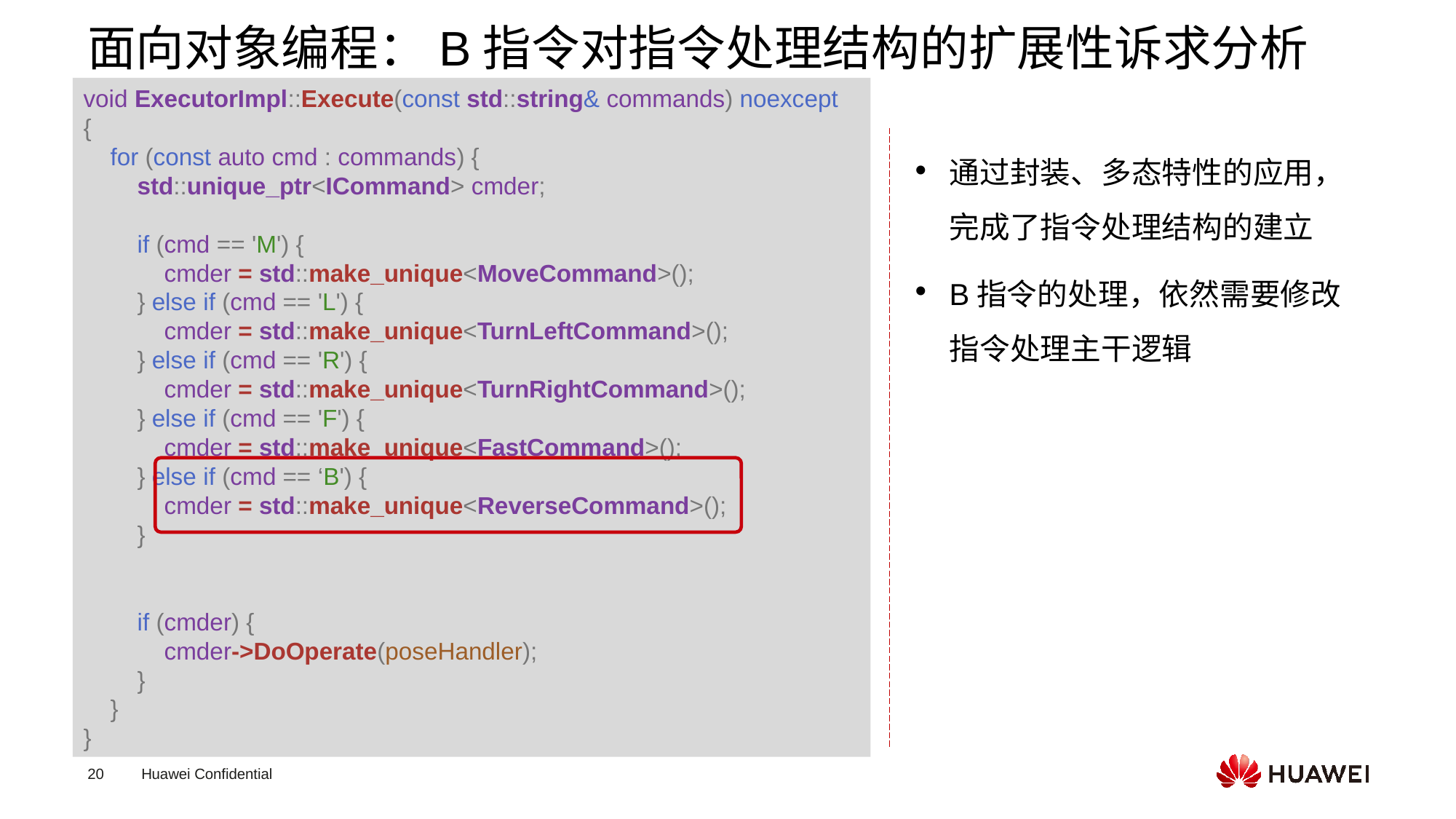

# 面向对象编程：B指令对指令处理结构的扩展性诉求分析
void ExecutorImpl::Execute(const std::string& commands) noexcept
{
    for (const auto cmd : commands) {
        std::unique_ptr<ICommand> cmder;
        if (cmd == 'M') {
            cmder = std::make_unique<MoveCommand>();
        } else if (cmd == 'L') {
            cmder = std::make_unique<TurnLeftCommand>();
        } else if (cmd == 'R') {
            cmder = std::make_unique<TurnRightCommand>();
        } else if (cmd == 'F') {
            cmder = std::make_unique<FastCommand>();
        } else if (cmd == ‘B') {
            cmder = std::make_unique<ReverseCommand>();
        }

        if (cmder) {
            cmder->DoOperate(poseHandler);
        }
    }
}
通过封装、多态特性的应用，完成了指令处理结构的建立
B指令的处理，依然需要修改指令处理主干逻辑